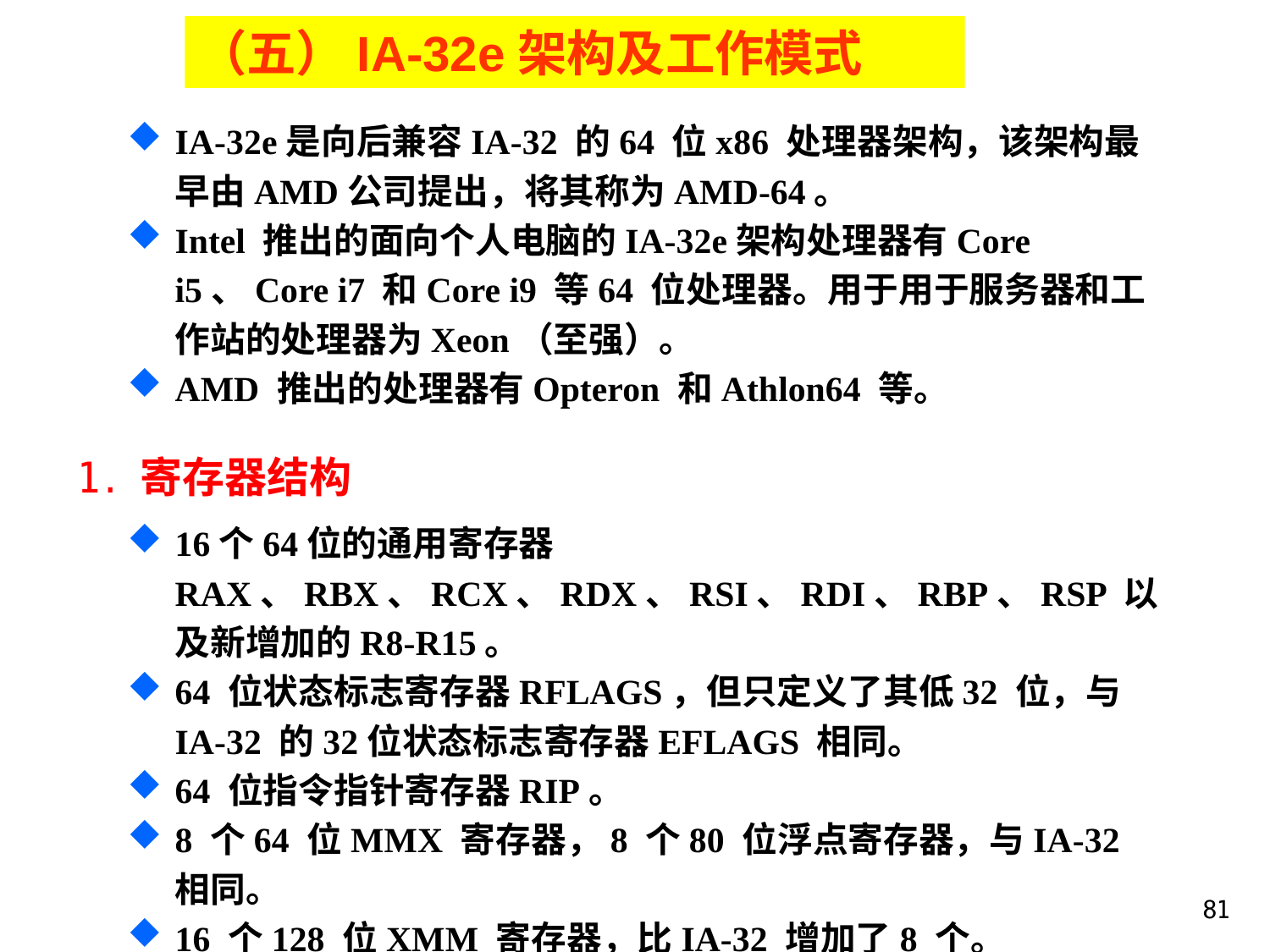

（五）IA-32e架构及工作模式
IA-32e是向后兼容IA-32 的64 位x86 处理器架构，该架构最早由AMD公司提出，将其称为AMD-64。
Intel 推出的面向个人电脑的IA-32e架构处理器有Core i5、Core i7 和Core i9 等64 位处理器。用于用于服务器和工作站的处理器为Xeon（至强）。
AMD 推出的处理器有Opteron 和Athlon64 等。
1. 寄存器结构
16个64位的通用寄存器RAX、RBX、RCX、RDX、RSI、RDI、RBP、RSP 以及新增加的R8-R15。
64 位状态标志寄存器RFLAGS，但只定义了其低32 位，与IA-32 的32位状态标志寄存器EFLAGS 相同。
64 位指令指针寄存器RIP。
8 个64 位MMX 寄存器，8 个80 位浮点寄存器，与IA-32 相同。
16 个128 位XMM 寄存器，比IA-32 增加了8 个。
81